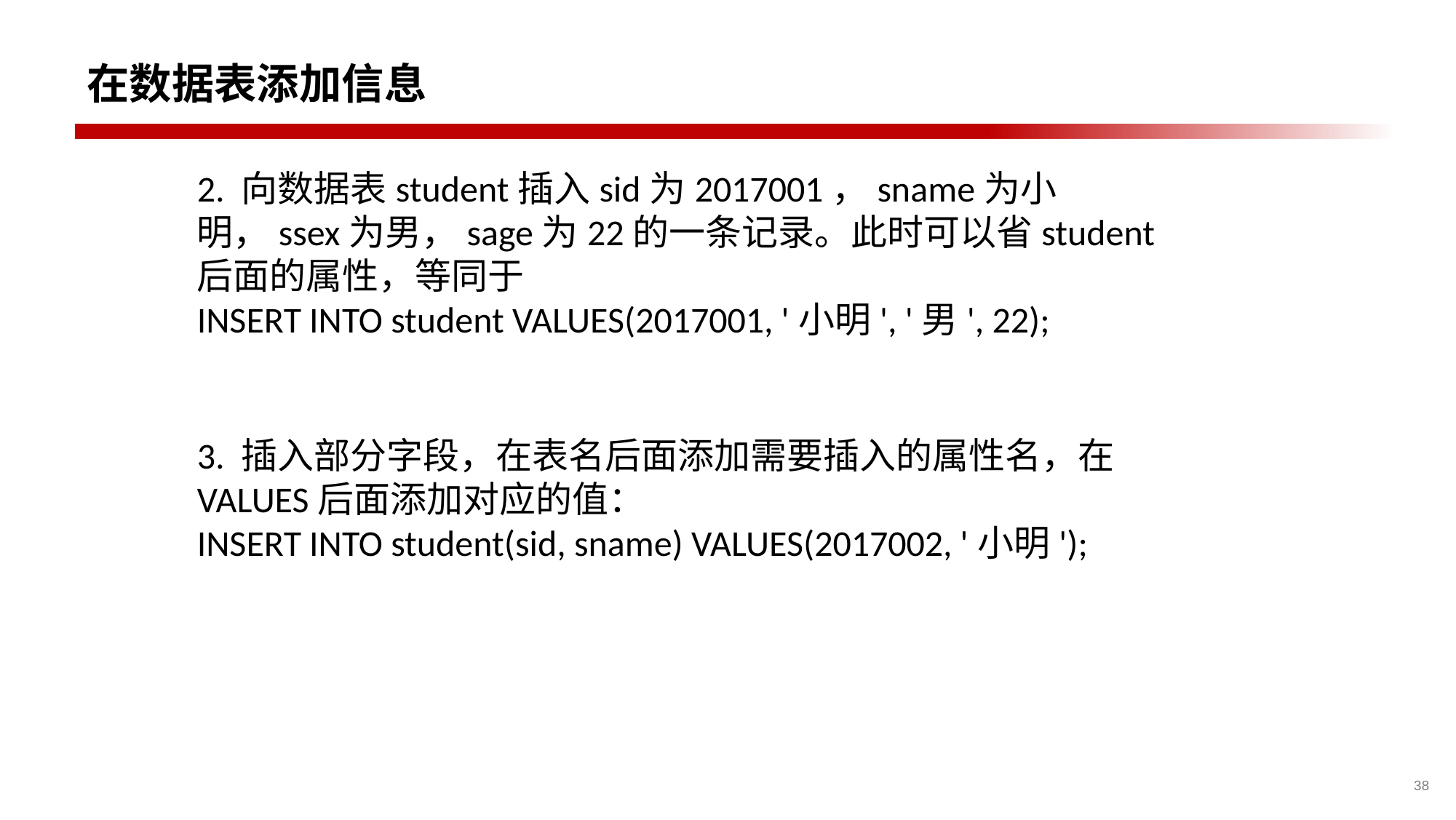

在数据表添加信息

2. 向数据表student插入sid为2017001，sname为小明，ssex为男，sage为22的一条记录。此时可以省student后面的属性，等同于
INSERT INTO student VALUES(2017001, '小明', '男', 22);

3. 插入部分字段，在表名后面添加需要插入的属性名，在VALUES后面添加对应的值：
INSERT INTO student(sid, sname) VALUES(2017002, '小明');
38